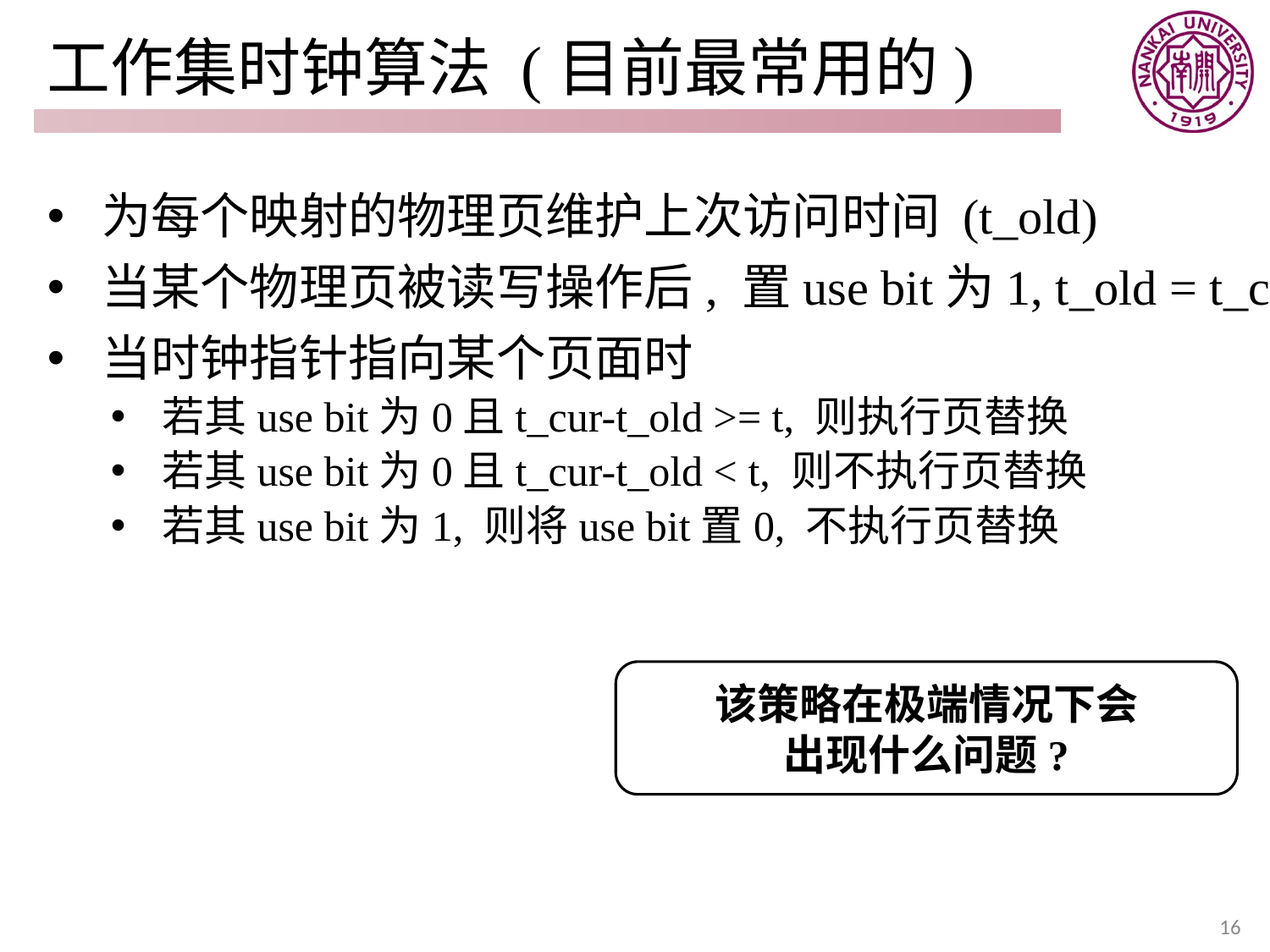

# 工作集时钟算法 (目前最常用的)
 为每个映射的物理页维护上次访问时间 (t_old)
 当某个物理页被读写操作后, 置use bit为1, t_old = t_cur
 当时钟指针指向某个页面时
 若其use bit为0且t_cur-t_old >= t, 则执行页替换
 若其use bit为0且t_cur-t_old < t, 则不执行页替换
 若其use bit为1, 则将use bit置0, 不执行页替换
该策略在极端情况下会
出现什么问题?
16